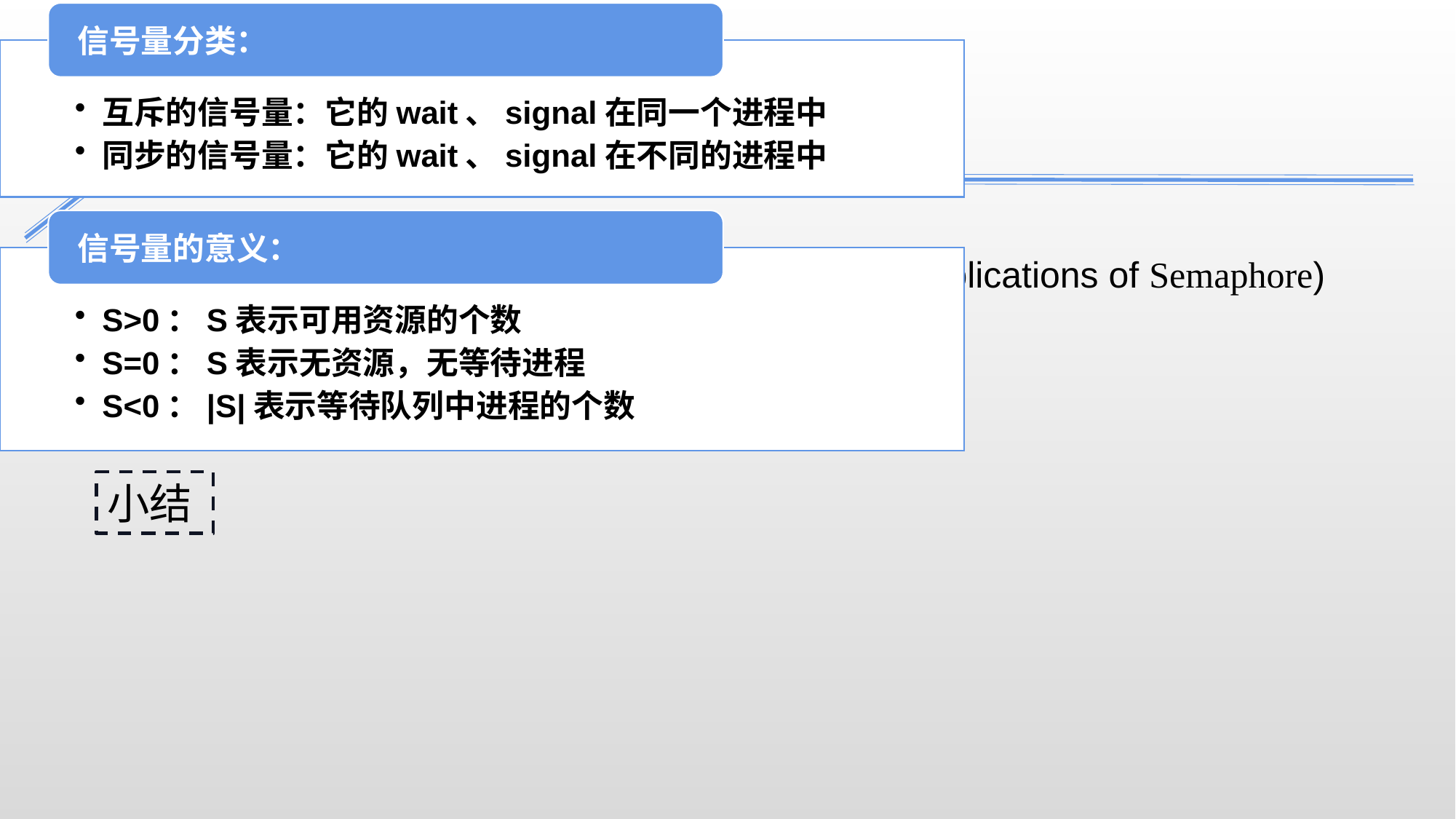

2.4 进程同步
2.4.2进程同步的机制：信号量机制的应用(Applications of Semaphore)
互斥的信号量：它的wait、signal在同一个进程中
同步的信号量：它的wait、signal在不同的进程中
信号量分类：
S>0：S表示可用资源的个数
S=0：S表示无资源，无等待进程
S<0：|S|表示等待队列中进程的个数
信号量的意义：
小结